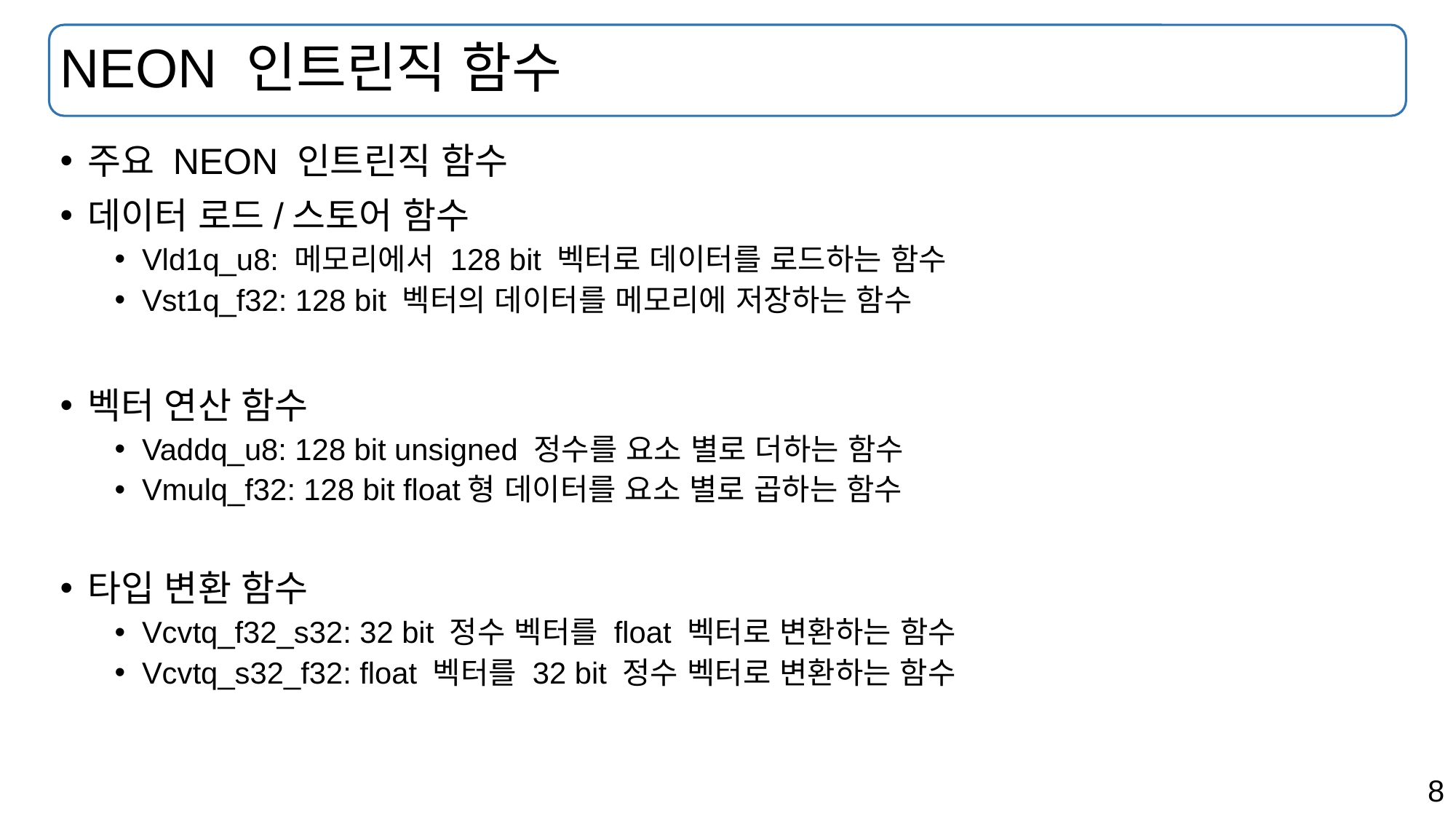

# NEON 인트린직 함수
주요 NEON 인트린직 함수
데이터 로드/스토어 함수
Vld1q_u8: 메모리에서 128 bit 벡터로 데이터를 로드하는 함수
Vst1q_f32: 128 bit 벡터의 데이터를 메모리에 저장하는 함수

벡터 연산 함수
Vaddq_u8: 128 bit unsigned 정수를 요소 별로 더하는 함수
Vmulq_f32: 128 bit float형 데이터를 요소 별로 곱하는 함수

타입 변환 함수
Vcvtq_f32_s32: 32 bit 정수 벡터를 float 벡터로 변환하는 함수
Vcvtq_s32_f32: float 벡터를 32 bit 정수 벡터로 변환하는 함수